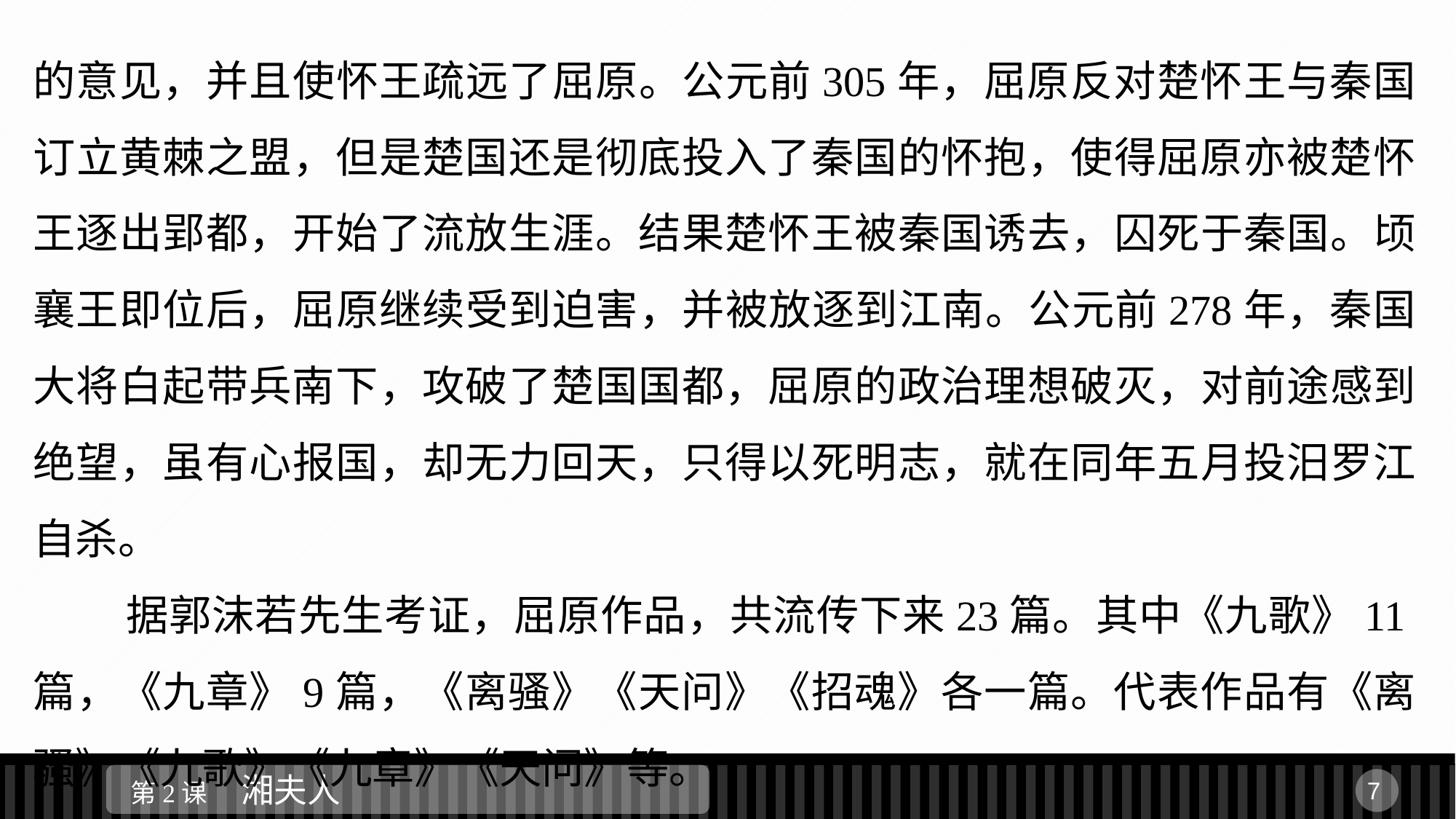

的意见，并且使怀王疏远了屈原。公元前305年，屈原反对楚怀王与秦国订立黄棘之盟，但是楚国还是彻底投入了秦国的怀抱，使得屈原亦被楚怀王逐出郢都，开始了流放生涯。结果楚怀王被秦国诱去，囚死于秦国。顷襄王即位后，屈原继续受到迫害，并被放逐到江南。公元前278年，秦国大将白起带兵南下，攻破了楚国国都，屈原的政治理想破灭，对前途感到绝望，虽有心报国，却无力回天，只得以死明志，就在同年五月投汨罗江自杀。
        据郭沫若先生考证，屈原作品，共流传下来23篇。其中《九歌》11篇，《九章》9篇，《离骚》《天问》《招魂》各一篇。代表作品有《离骚》《九歌》《九章》《天问》等。